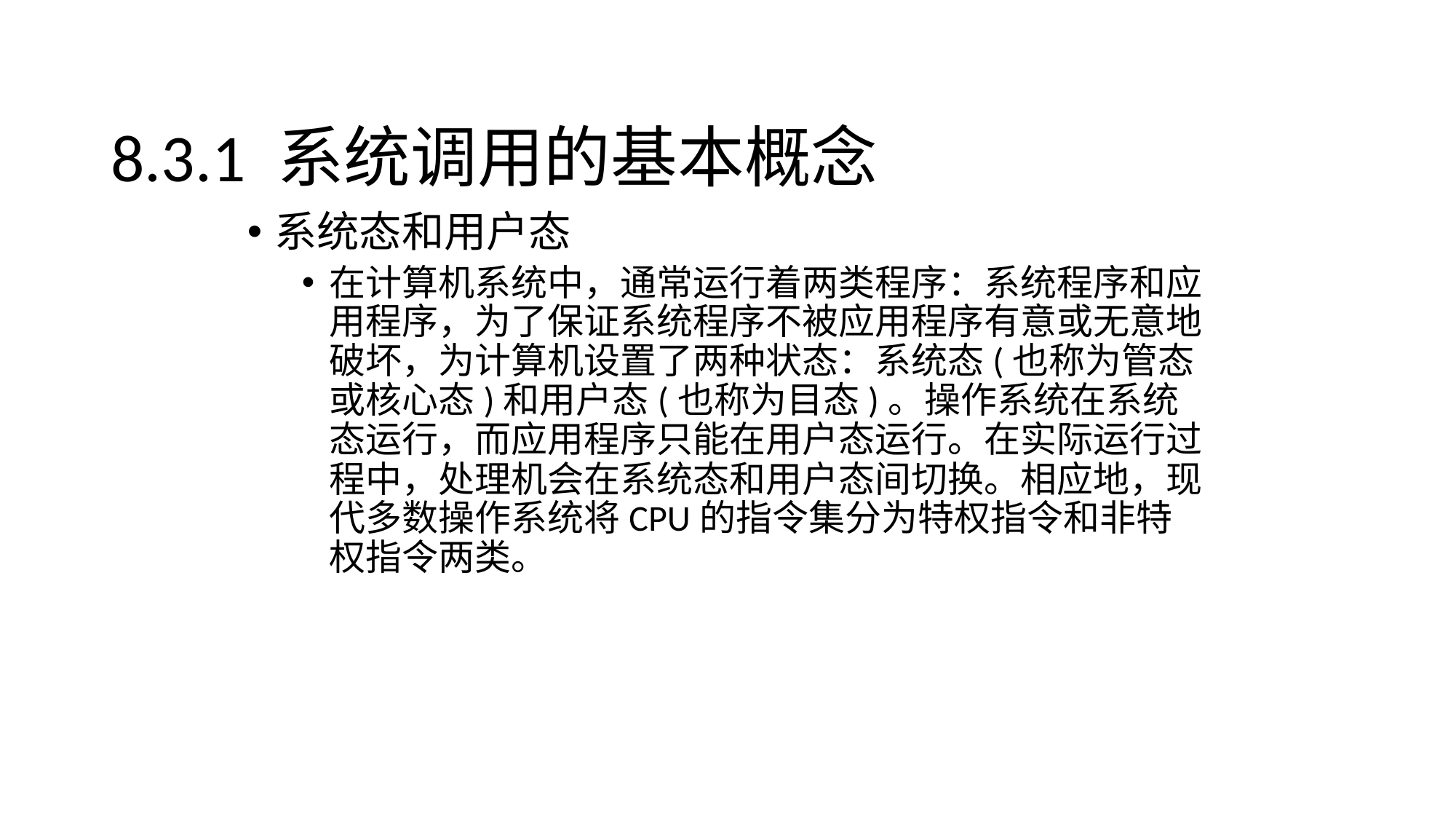

# 8.3.1 系统调用的基本概念
系统态和用户态
在计算机系统中，通常运行着两类程序：系统程序和应用程序，为了保证系统程序不被应用程序有意或无意地破坏，为计算机设置了两种状态：系统态(也称为管态或核心态)和用户态(也称为目态)。操作系统在系统态运行，而应用程序只能在用户态运行。在实际运行过程中，处理机会在系统态和用户态间切换。相应地，现代多数操作系统将CPU的指令集分为特权指令和非特权指令两类。
3